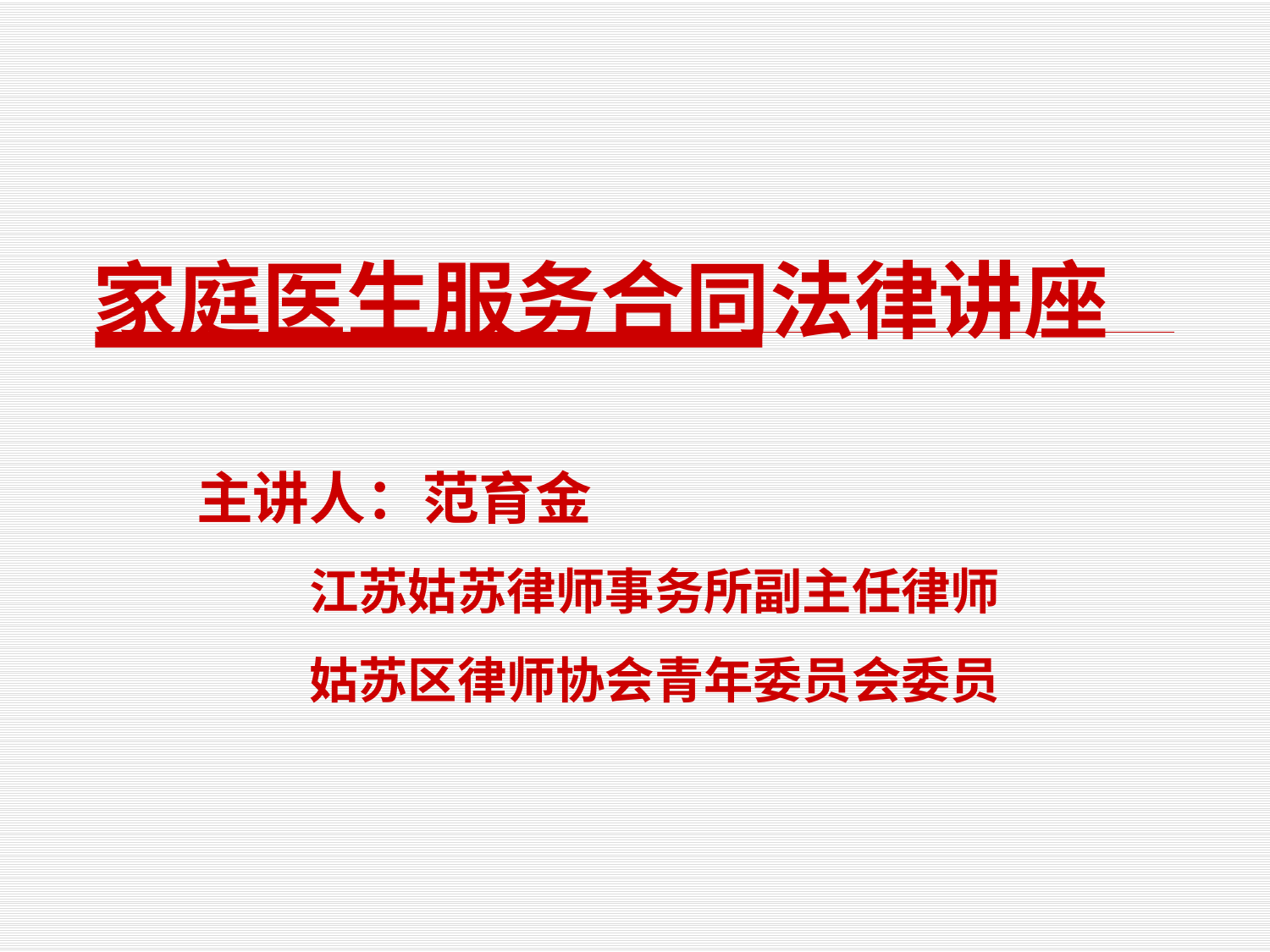

# 家庭医生服务合同法律讲座
主讲人：范育金
         江苏姑苏律师事务所副主任律师
         姑苏区律师协会青年委员会委员